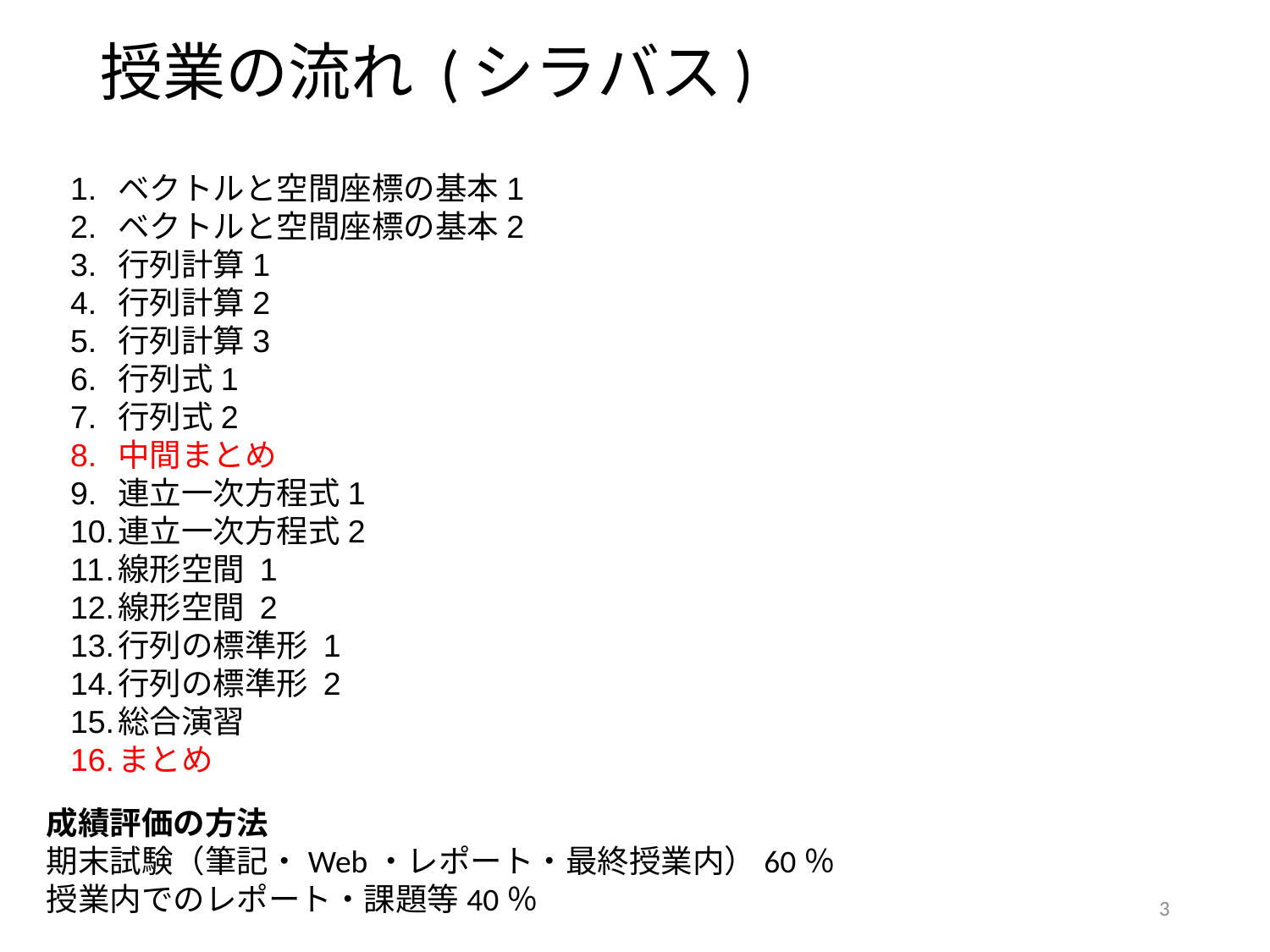

# 授業の流れ (シラバス)
ベクトルと空間座標の基本1
ベクトルと空間座標の基本2
行列計算1
行列計算2
行列計算3
行列式1
行列式2
中間まとめ
連立一次方程式1
連立一次方程式2
線形空間 1
線形空間 2
行列の標準形 1
行列の標準形 2
総合演習
まとめ
成績評価の方法
期末試験（筆記・Web・レポート・最終授業内）60％
授業内でのレポート・課題等40％
3